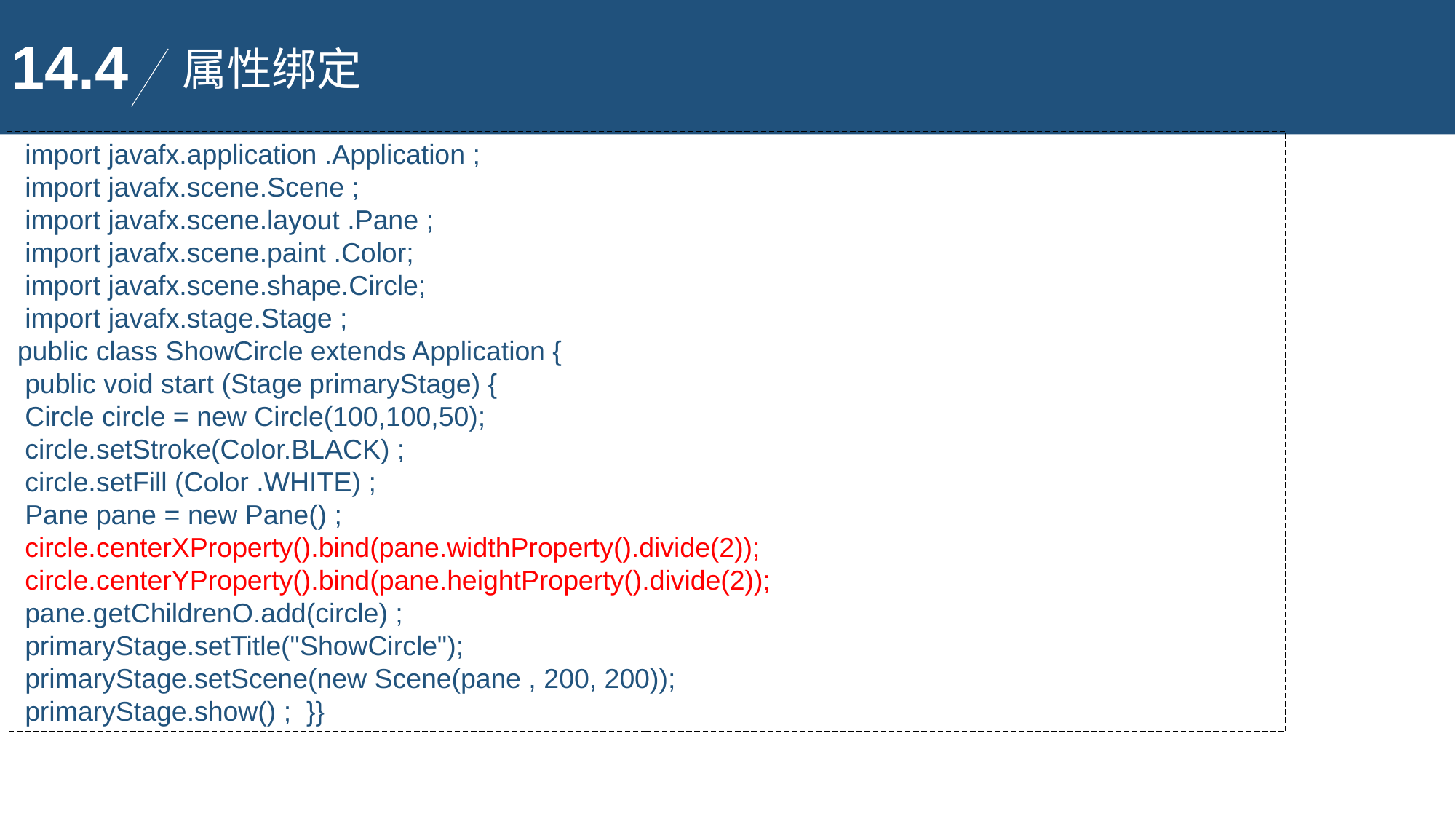

14.4
属性绑定
 import javafx.application .Application ;
 import javafx.scene.Scene ;
 import javafx.scene.layout .Pane ;
 import javafx.scene.paint .Color;
 import javafx.scene.shape.Circle;
 import javafx.stage.Stage ;
public class ShowCircle extends Application {
 public void start (Stage primaryStage) {
 Circle circle = new Circle(100,100,50);
 circle.setStroke(Color.BLACK) ;
 circle.setFill (Color .WHITE) ;
 Pane pane = new Pane() ;
 circle.centerXProperty().bind(pane.widthProperty().divide(2));
 circle.centerYProperty().bind(pane.heightProperty().divide(2));
 pane.getChildrenO.add(circle) ;
 primaryStage.setTitle("ShowCircle");
 primaryStage.setScene(new Scene(pane , 200, 200));
 primaryStage.show() ;  }}